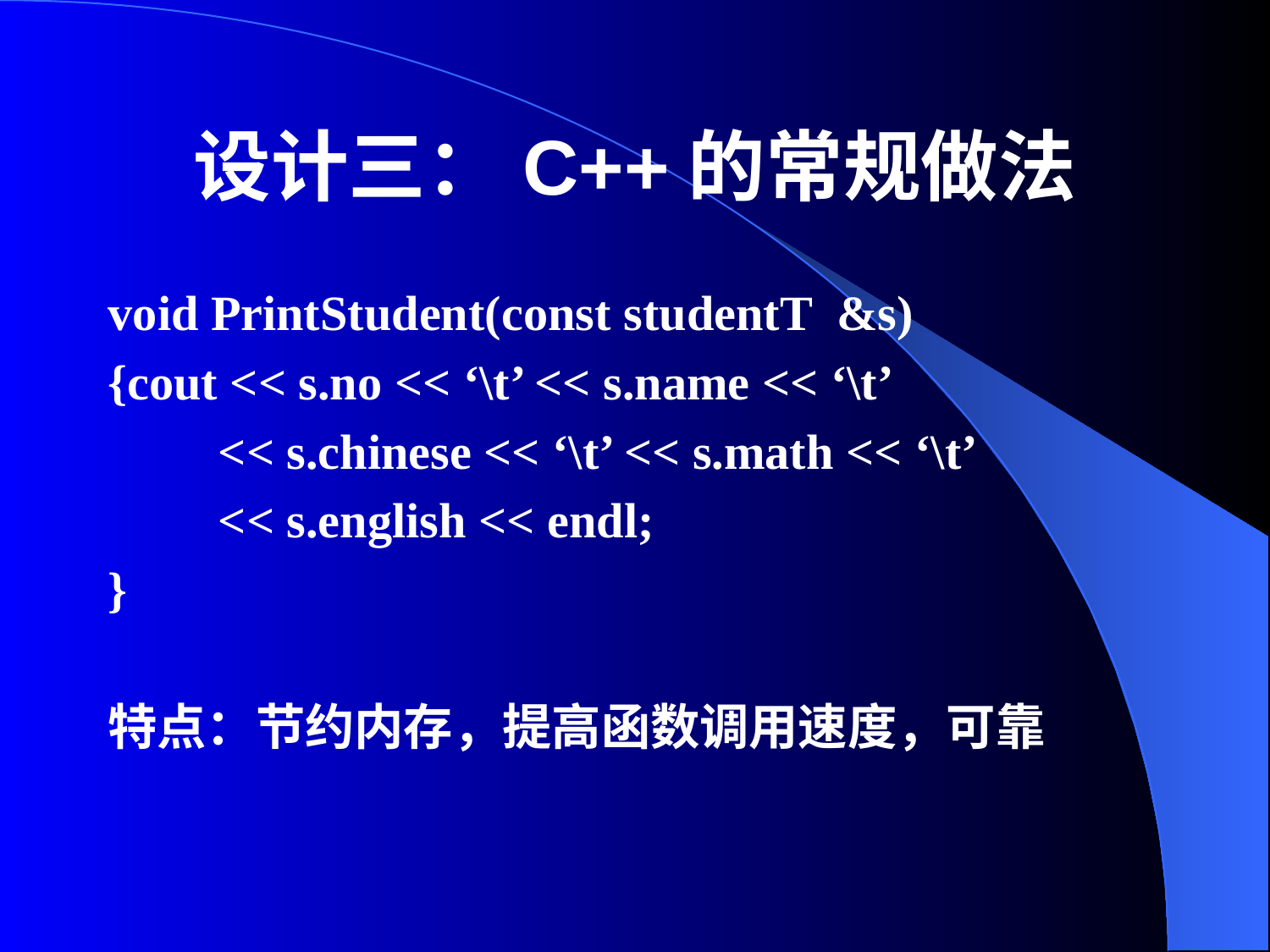

# 设计三：C++的常规做法
void PrintStudent(const studentT  &s)
{cout << s.no << ‘\t’ << s.name << ‘\t’
         << s.chinese << ‘\t’ << s.math << ‘\t’
         << s.english << endl;
}

特点：节约内存，提高函数调用速度，可靠